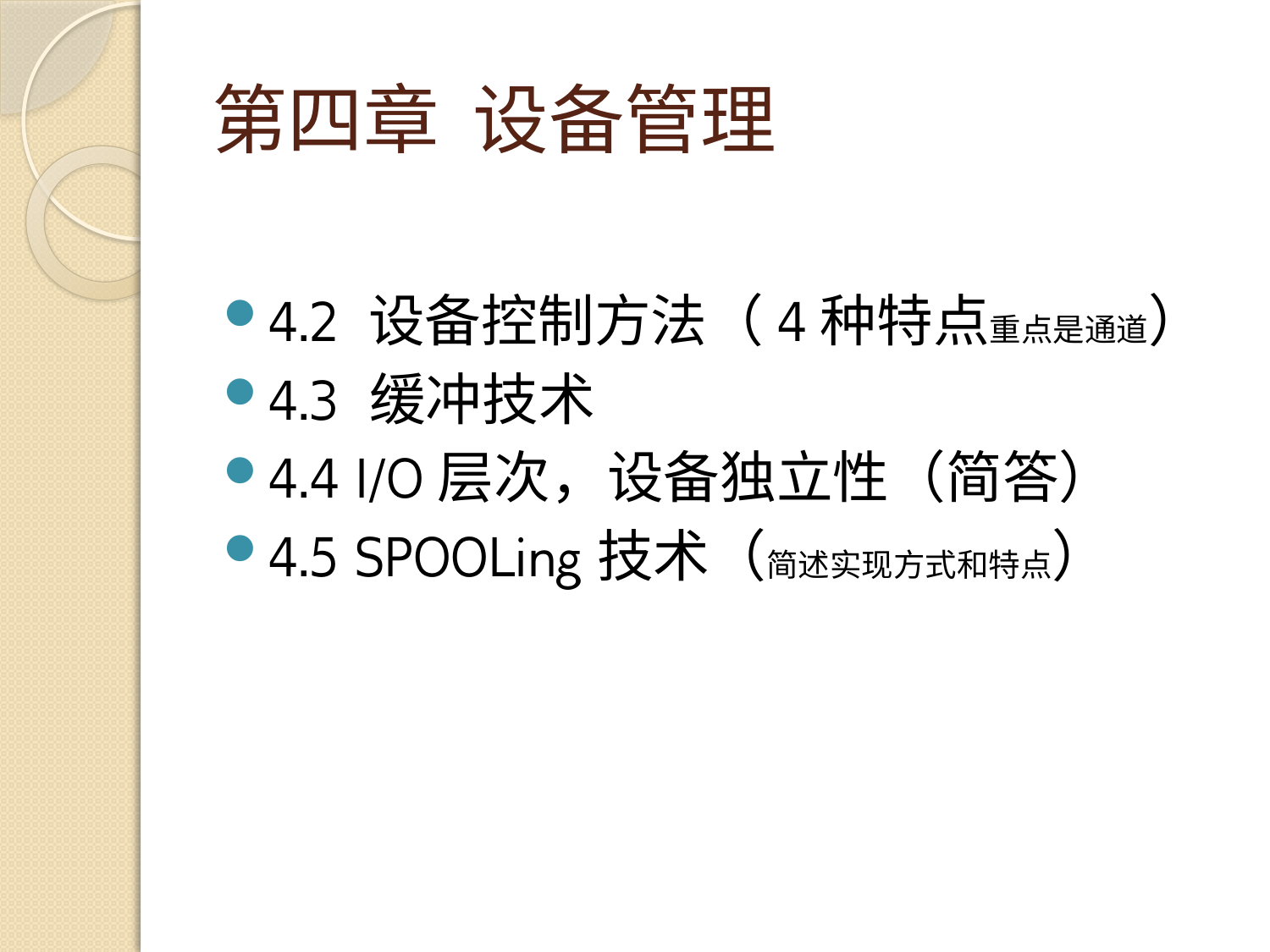

# 第四章  设备管理

4.2 设备控制方法（4种特点重点是通道）
4.3 缓冲技术
4.4 I/O层次，设备独立性（简答）
4.5 SPOOLing技术（简述实现方式和特点）